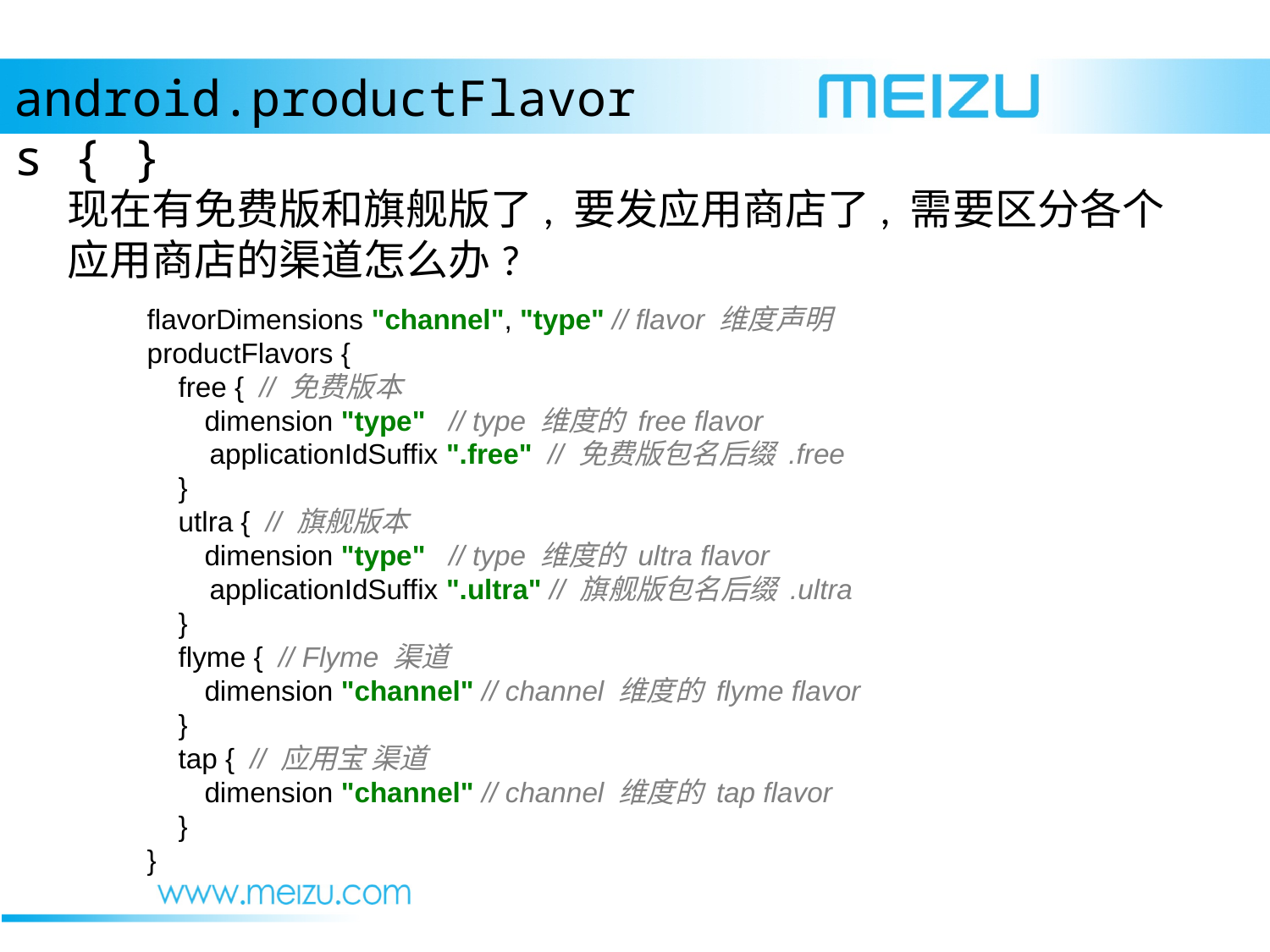

android.productFlavors { }
现在有免费版和旗舰版了, 要发应用商店了, 需要区分各个应用商店的渠道怎么办?
flavorDimensions "channel", "type" // flavor 维度声明
productFlavors {
    free {  // 免费版本
        dimension "type"   // type 维度的 free flavor
        applicationIdSuffix ".free"  // 免费版包名后缀 .free
    }
    utlra {  // 旗舰版本
        dimension "type"   // type 维度的 ultra flavor
        applicationIdSuffix ".ultra" // 旗舰版包名后缀 .ultra
    }
    flyme {  // Flyme 渠道
        dimension "channel" // channel 维度的 flyme flavor
    }
    tap {  // 应用宝 渠道
        dimension "channel" // channel 维度的 tap flavor
    }
}